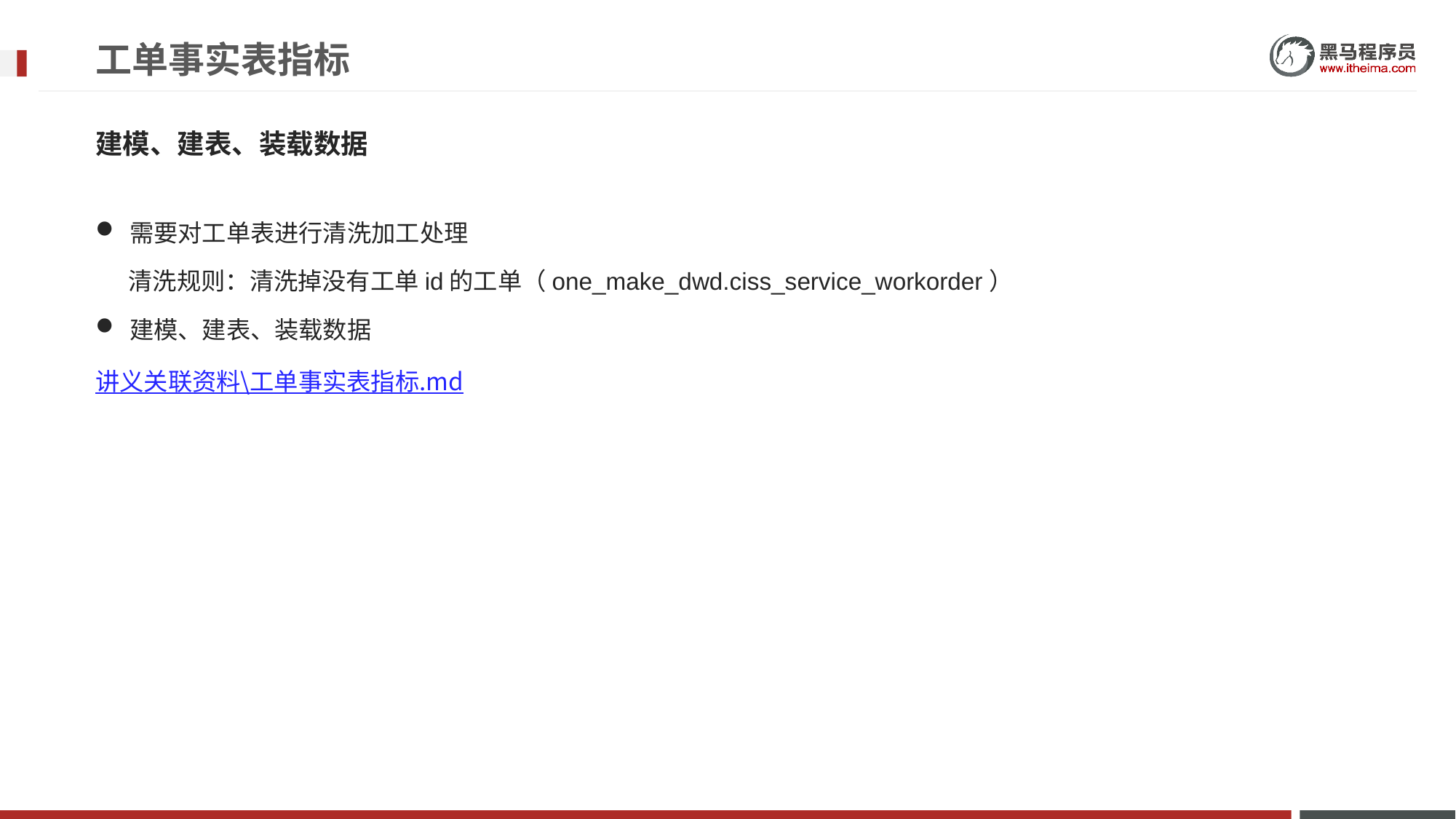

# 工单事实表指标
建模、建表、装载数据
需要对工单表进行清洗加工处理
     清洗规则：清洗掉没有工单id的工单（one_make_dwd.ciss_service_workorder）
建模、建表、装载数据
讲义关联资料\工单事实表指标.md